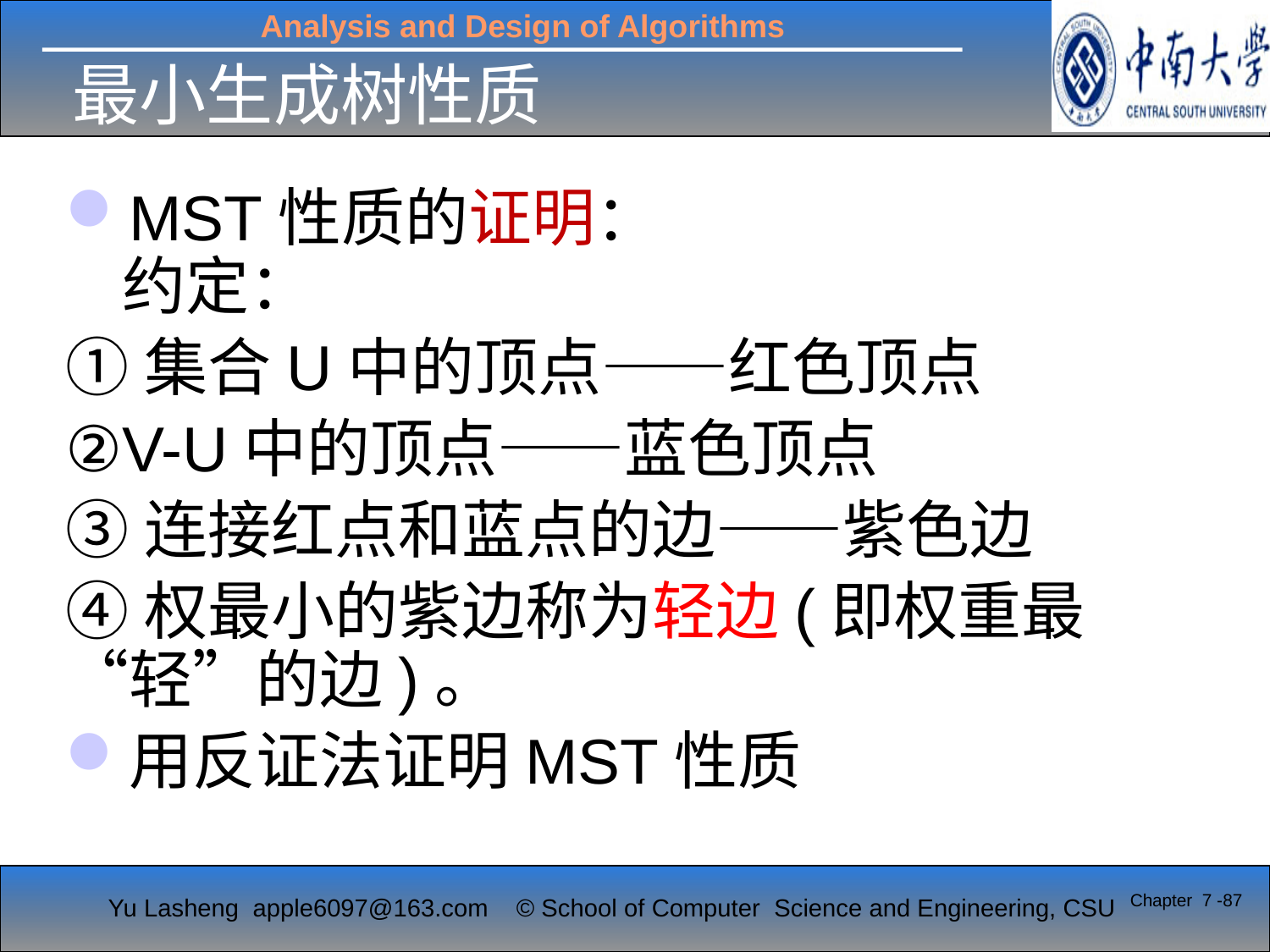

# 最小生成树性质
MST性质的证明：
    约定：
①集合U中的顶点——红色顶点
②V-U中的顶点——蓝色顶点
③连接红点和蓝点的边——紫色边
④权最小的紫边称为轻边(即权重最“轻”的边)。
用反证法证明MST性质
Chapter  7 -87